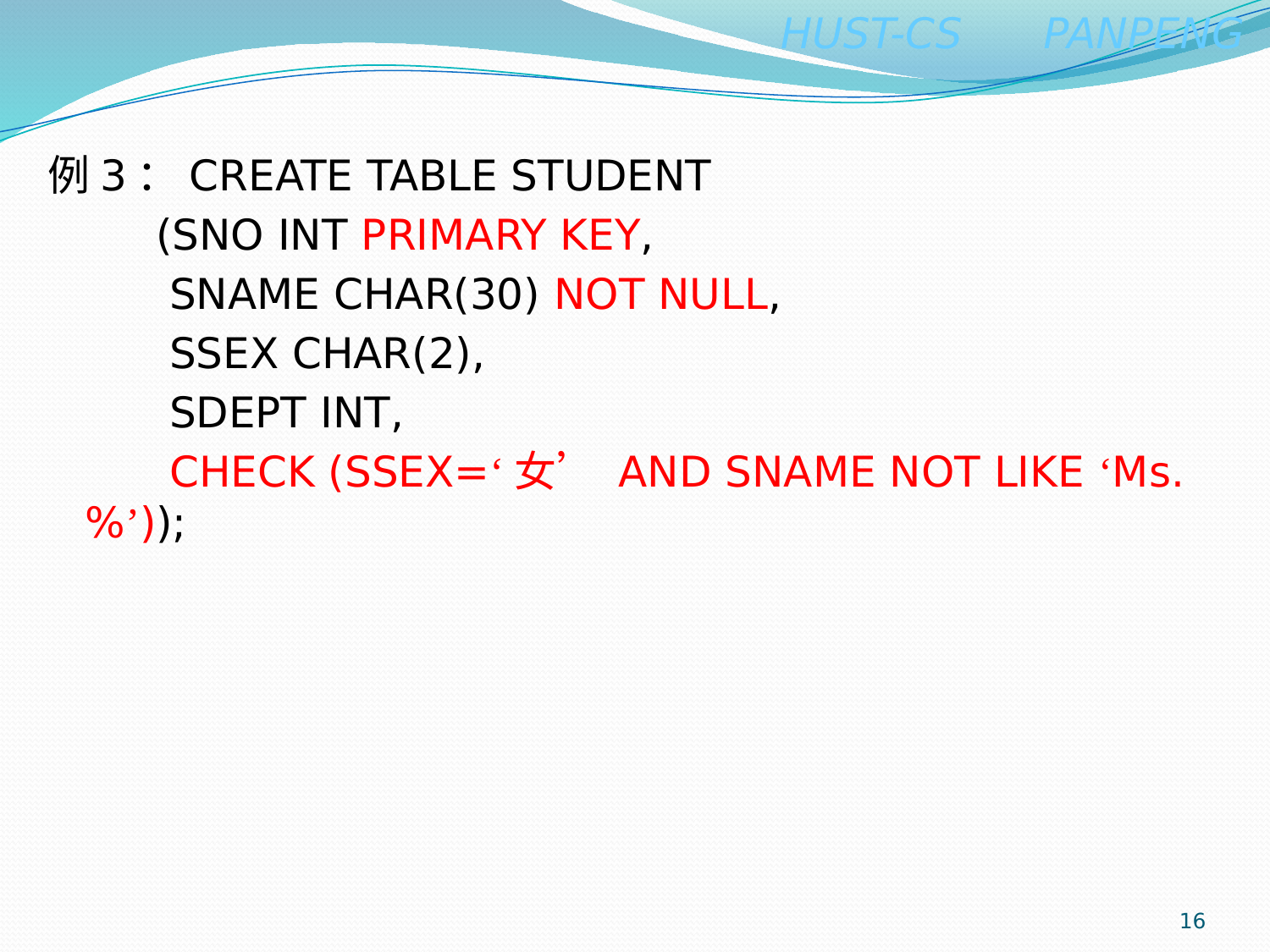

例3：CREATE TABLE STUDENT
        (SNO INT PRIMARY KEY,
         SNAME CHAR(30) NOT NULL,
         SSEX CHAR(2),
         SDEPT INT,
         CHECK (SSEX=‘女’ AND SNAME NOT LIKE ‘Ms.%’));
16